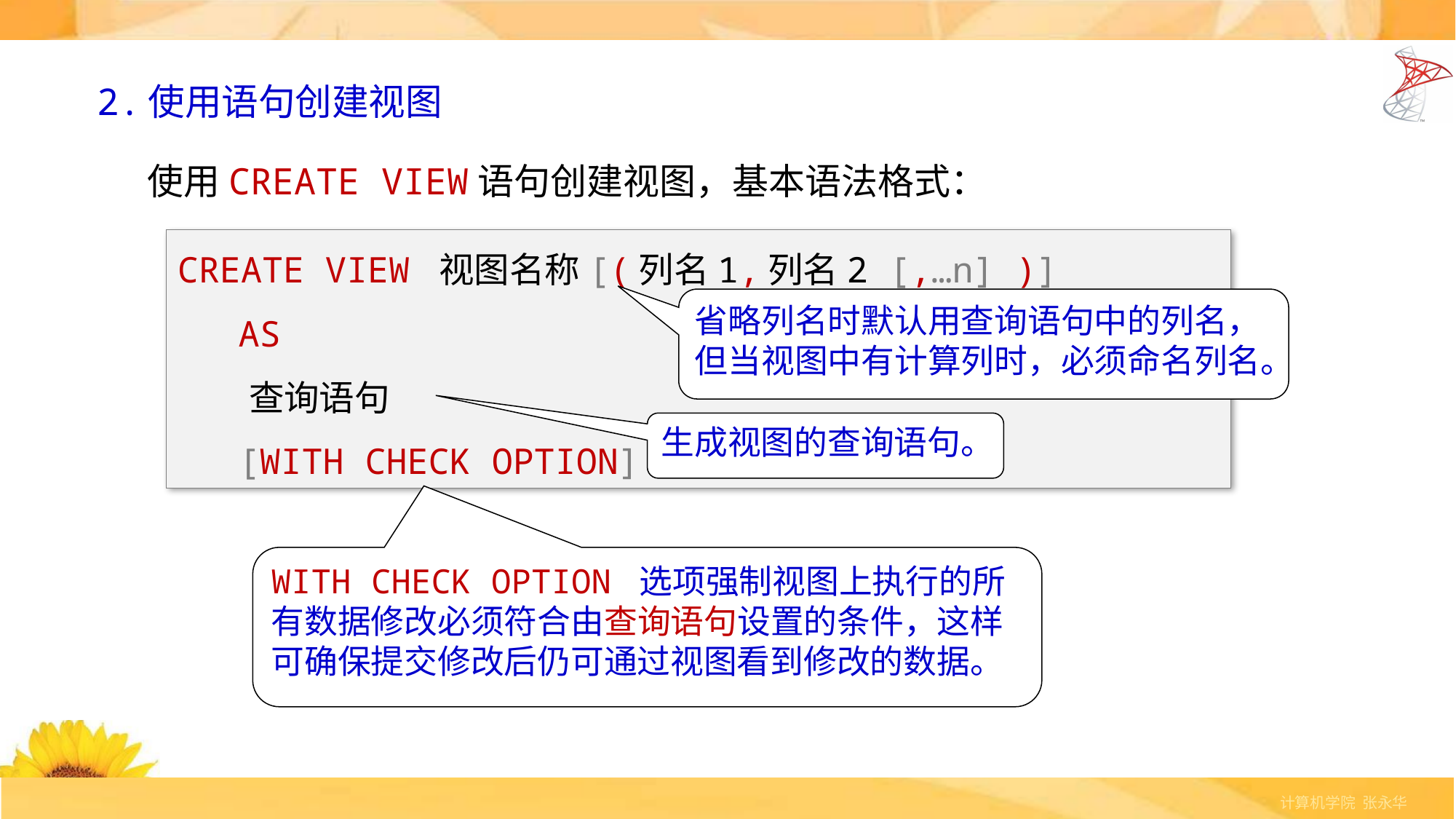

2.使用语句创建视图
   使用CREATE VIEW语句创建视图，基本语法格式：
CREATE VIEW 视图名称[(列名1,列名2 [,…n] )]
 AS
   查询语句
 [WITH CHECK OPTION]
省略列名时默认用查询语句中的列名，但当视图中有计算列时，必须命名列名。
生成视图的查询语句。
WITH CHECK OPTION 选项强制视图上执行的所有数据修改必须符合由查询语句设置的条件，这样可确保提交修改后仍可通过视图看到修改的数据。